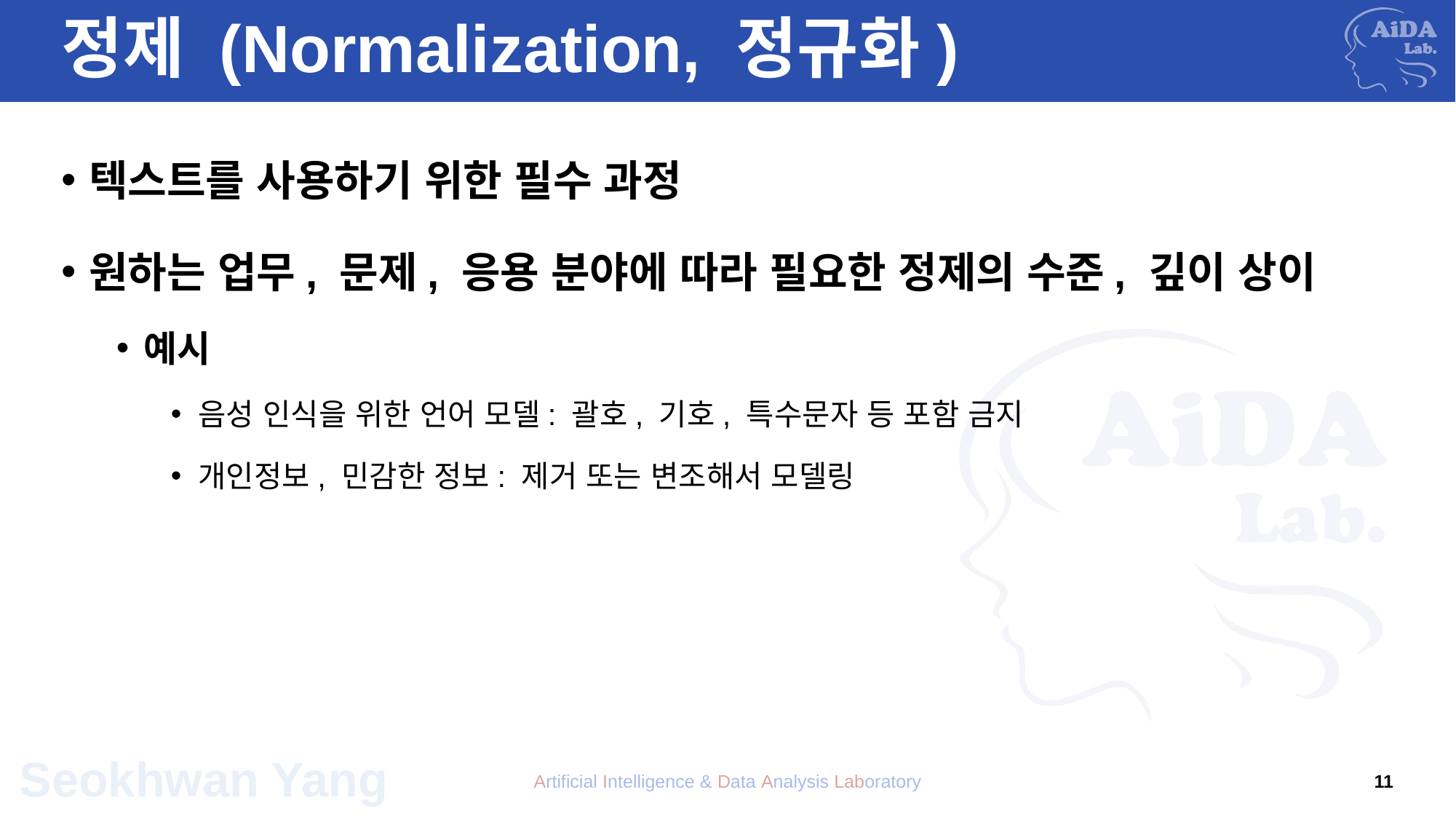

# 정제 (Normalization, 정규화)
텍스트를 사용하기 위한 필수 과정
원하는 업무, 문제, 응용 분야에 따라 필요한 정제의 수준, 깊이 상이
예시
음성 인식을 위한 언어 모델: 괄호, 기호, 특수문자 등 포함 금지
개인정보, 민감한 정보: 제거 또는 변조해서 모델링
Artificial Intelligence & Data Analysis Laboratory
11